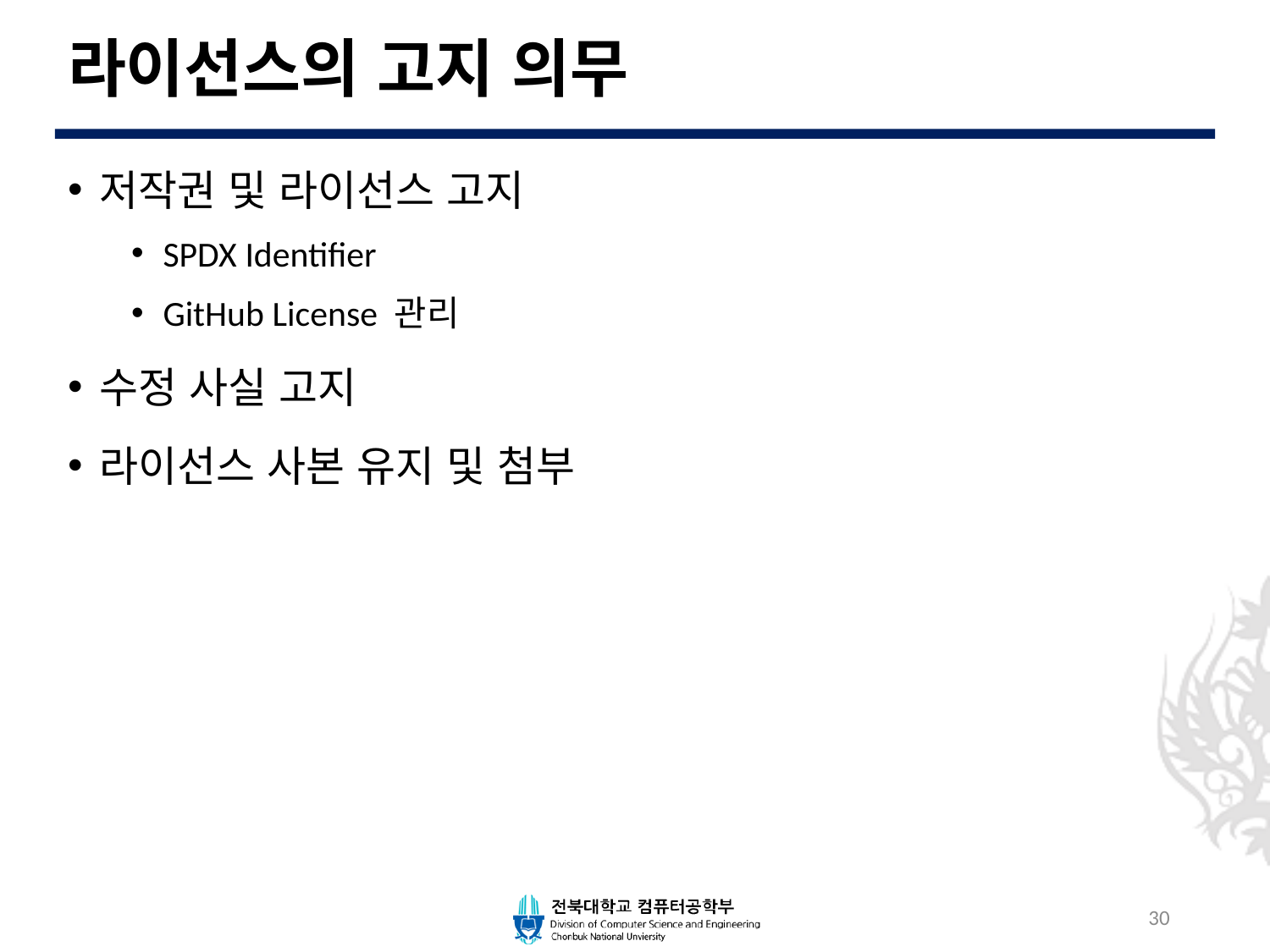

# 라이선스의 고지 의무
저작권 및 라이선스 고지
SPDX Identifier
GitHub License 관리
수정 사실 고지
라이선스 사본 유지 및 첨부

30